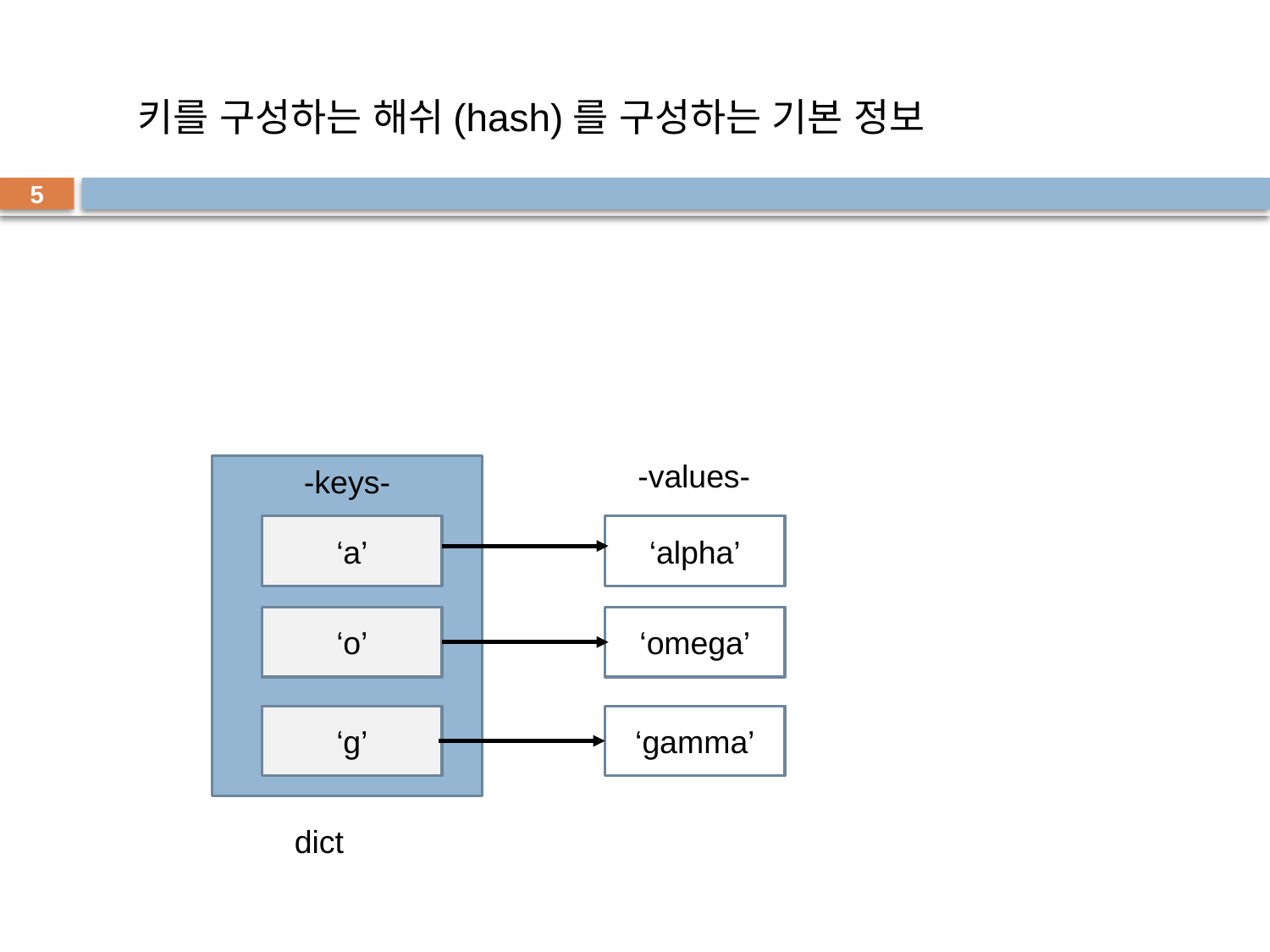

# 키를 구성하는 해쉬(hash)를 구성하는 기본 정보
5
-values-
-keys-
‘a’
‘alpha’
‘o’
‘omega’
‘g’
‘gamma’
dict